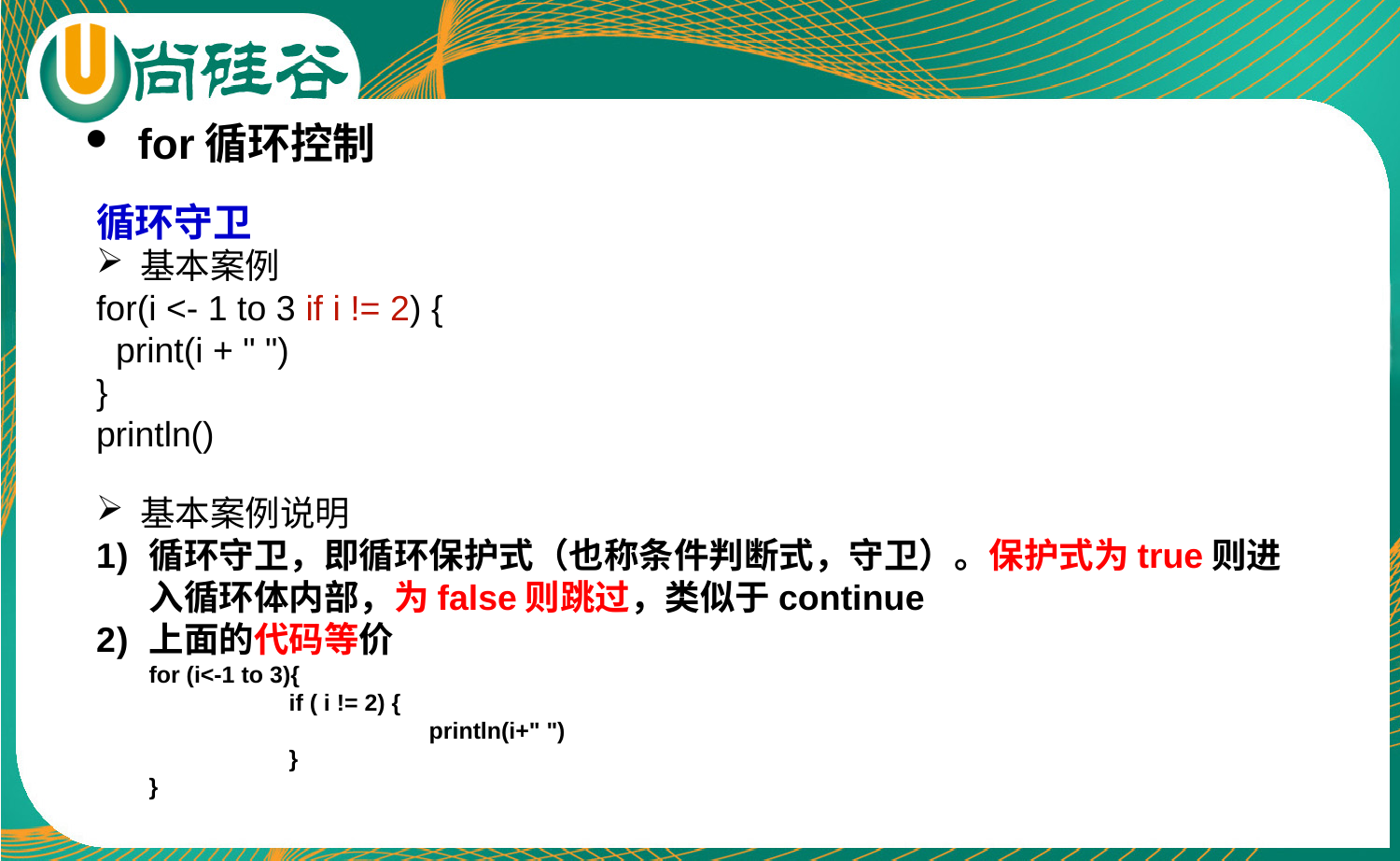

for循环控制

循环守卫
基本案例
for(i <- 1 to 3 if i != 2) {
  print(i + " ")
}
println()

基本案例说明
循环守卫，即循环保护式（也称条件判断式，守卫）。保护式为true则进入循环体内部，为false则跳过，类似于continue
上面的代码等价
for (i<-1 to 3){
	if ( i != 2) {
		println(i+" ")
	}
}